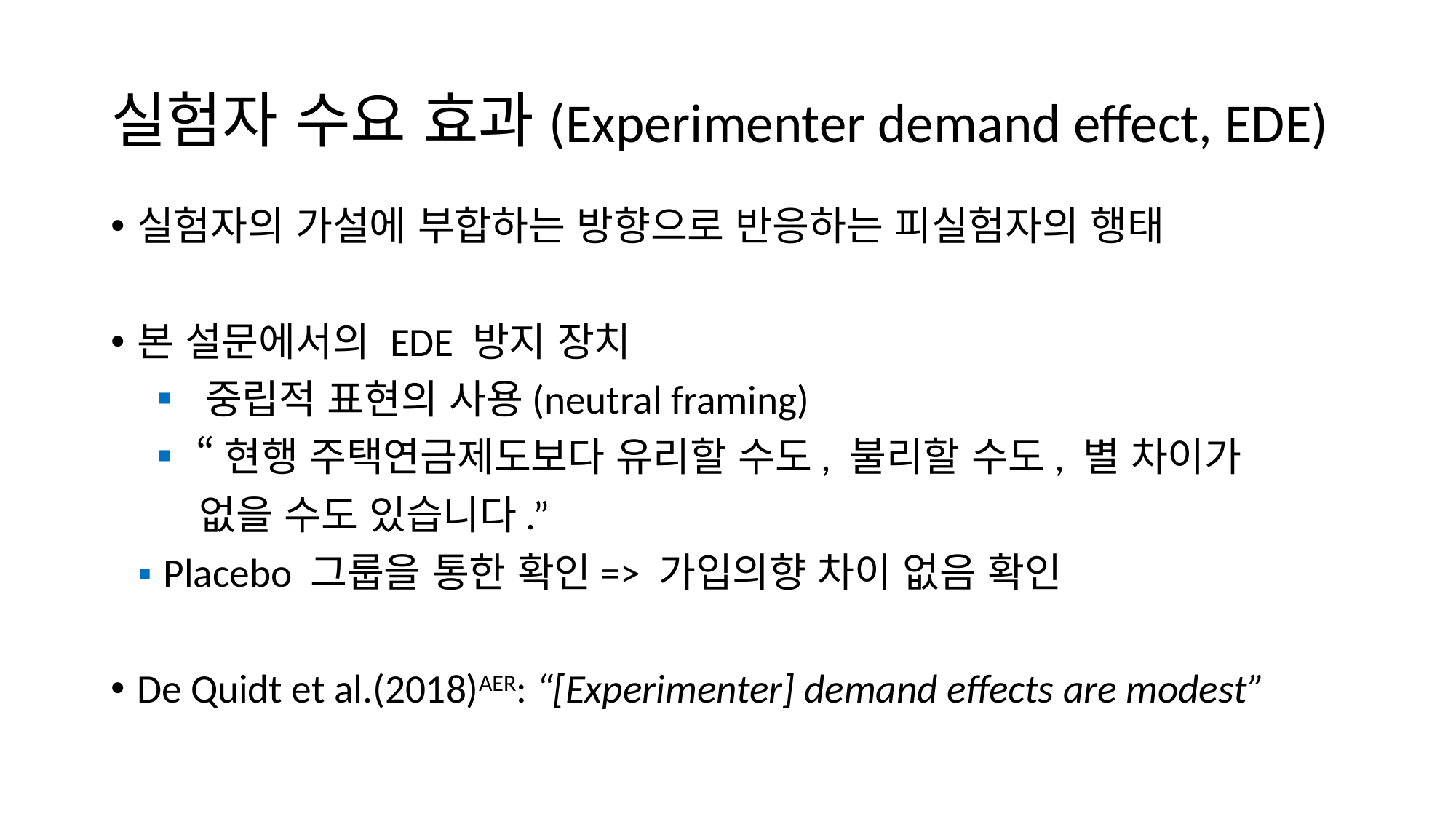

# 실험자 수요 효과(Experimenter demand effect, EDE)
실험자의 가설에 부합하는 방향으로 반응하는 피실험자의 행태

본 설문에서의 EDE 방지 장치
   ▪ 중립적 표현의 사용(neutral framing)
   ▪ “현행 주택연금제도보다 유리할 수도, 불리할 수도, 별 차이가
       없을 수도 있습니다.”
   ▪ Placebo 그룹을 통한 확인=> 가입의향 차이 없음 확인

De Quidt et al.(2018)AER: “[Experimenter] demand effects are modest”